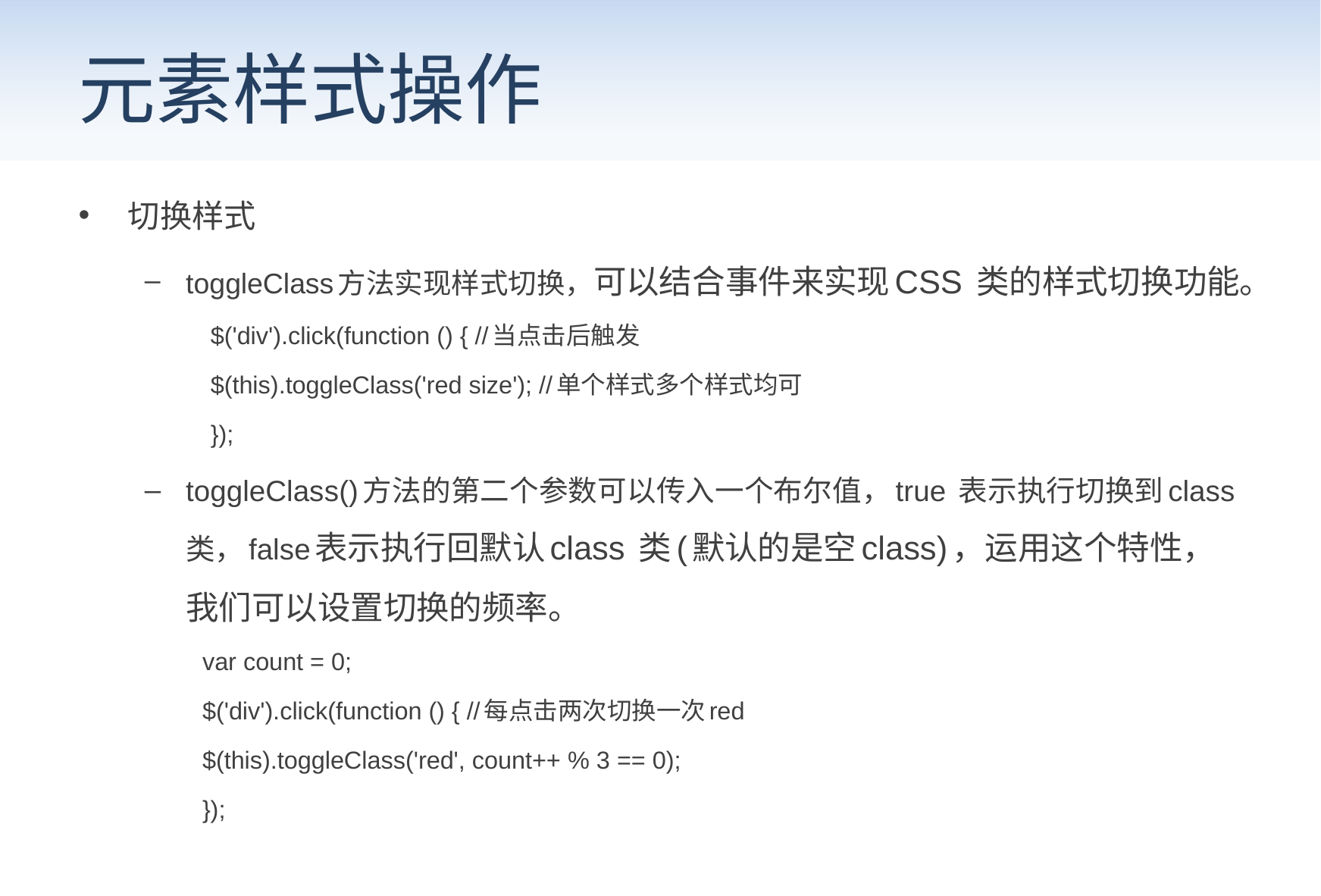

# 元素样式操作
切换样式
toggleClass方法实现样式切换，可以结合事件来实现CSS 类的样式切换功能。
$('div').click(function () { //当点击后触发
	$(this).toggleClass('red size'); //单个样式多个样式均可
});
toggleClass()方法的第二个参数可以传入一个布尔值，true 表示执行切换到class 类，false表示执行回默认class 类(默认的是空class)，运用这个特性，我们可以设置切换的频率。
var count = 0;
$('div').click(function () { //每点击两次切换一次red
	$(this).toggleClass('red', count++ % 3 == 0);
});